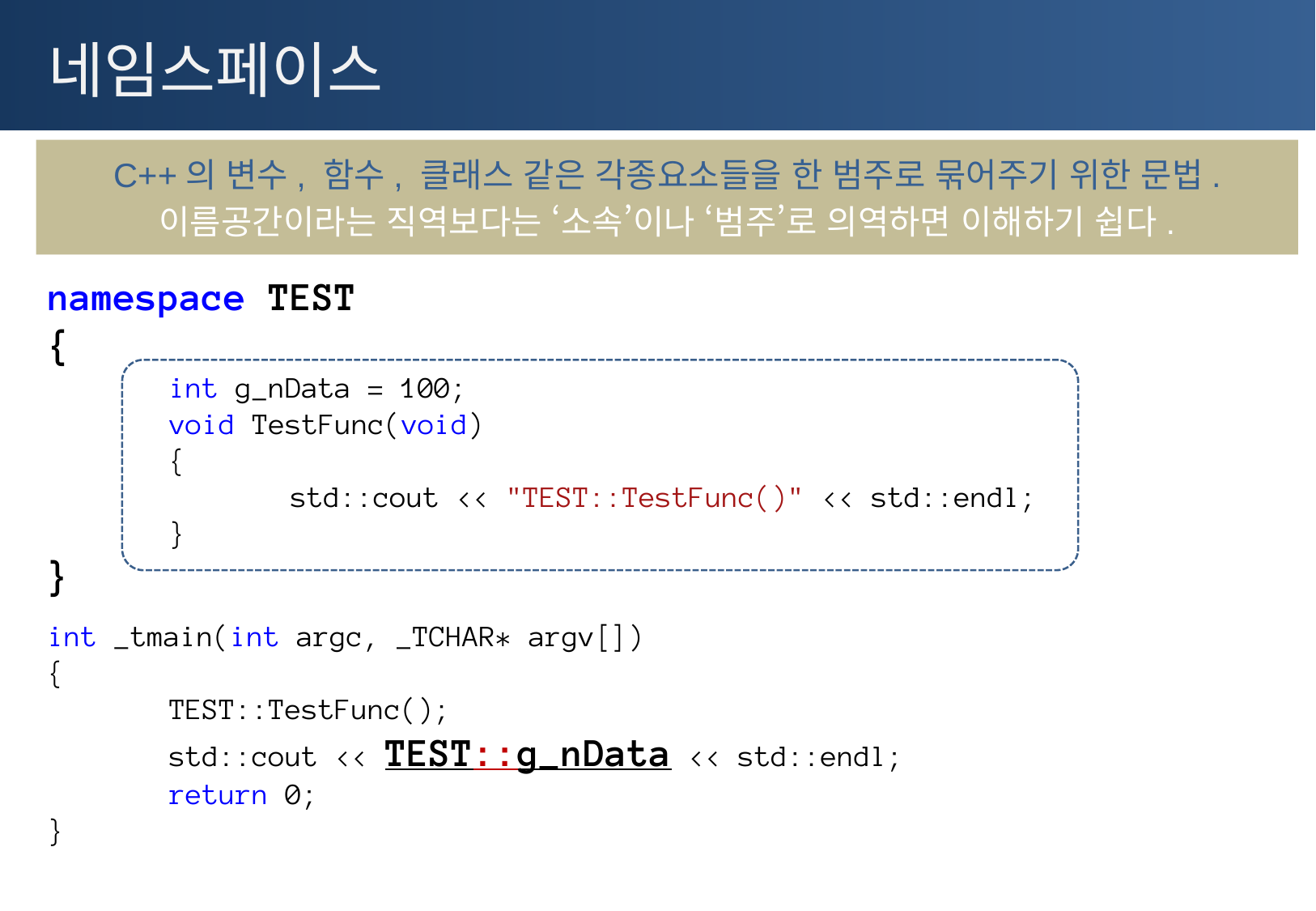

# 네임스페이스
C++의 변수, 함수, 클래스 같은 각종요소들을 한 범주로 묶어주기 위한 문법.
이름공간이라는 직역보다는 ‘소속’이나 ‘범주’로 의역하면 이해하기 쉽다.
namespace TEST
{
	int g_nData = 100;
	void TestFunc(void)
	{
		std::cout << "TEST::TestFunc()" << std::endl;
	}
}

int _tmain(int argc, _TCHAR* argv[])
{
	TEST::TestFunc();
	std::cout << TEST::g_nData << std::endl;
	return 0;
}